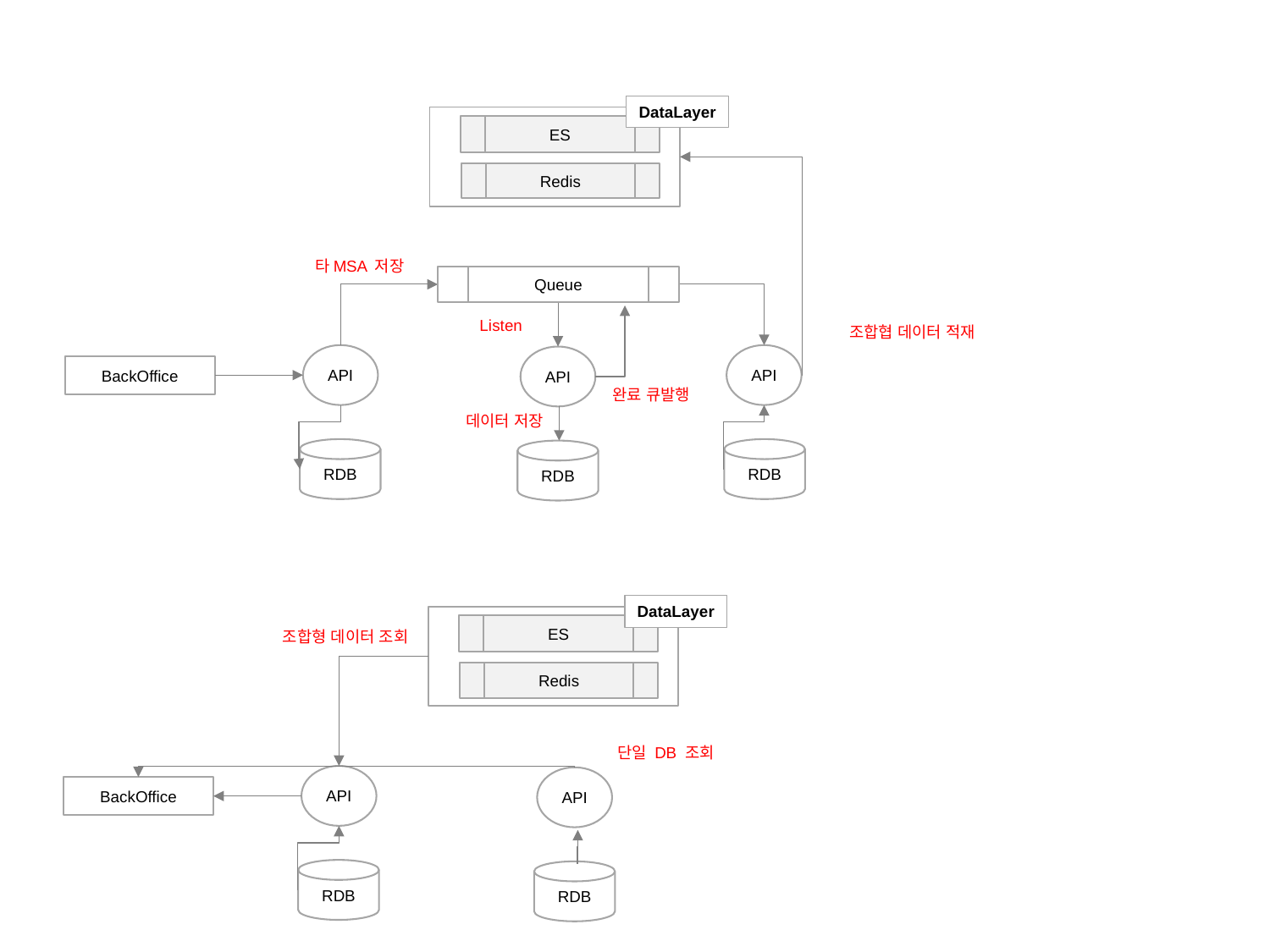

DataLayer

ES
Redis
타MSA 저장
Queue
Listen
조합협 데이터 적재
API
API
API
BackOffice
완료 큐발행
데이터 저장
RDB
RDB
RDB
DataLayer

ES
조합형 데이터 조회
Redis
단일 DB 조회
API
API
BackOffice
RDB
RDB